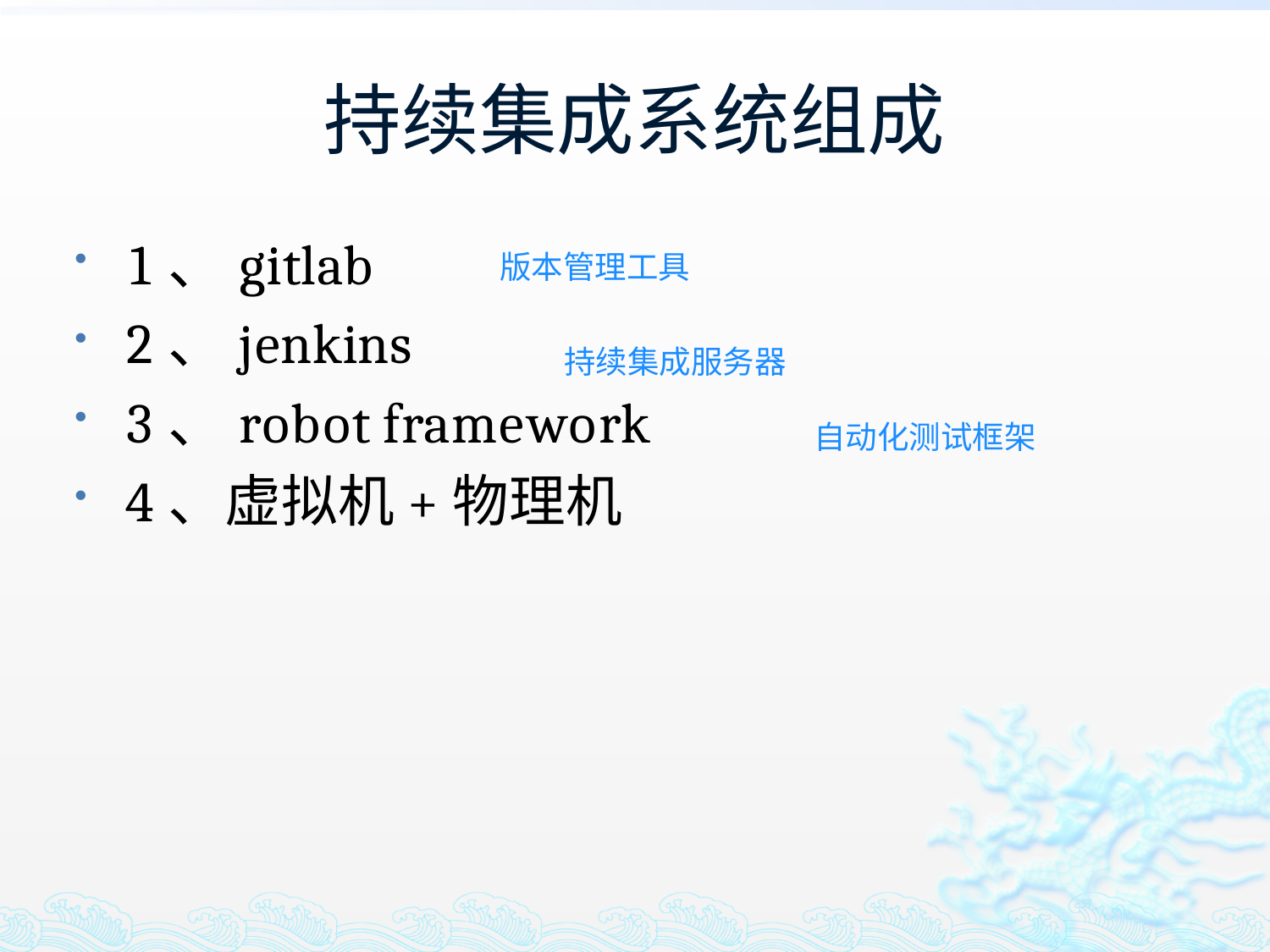

# 持续集成系统组成
1、gitlab
2、jenkins
3、robot framework
4、虚拟机+物理机
版本管理工具
持续集成服务器
自动化测试框架